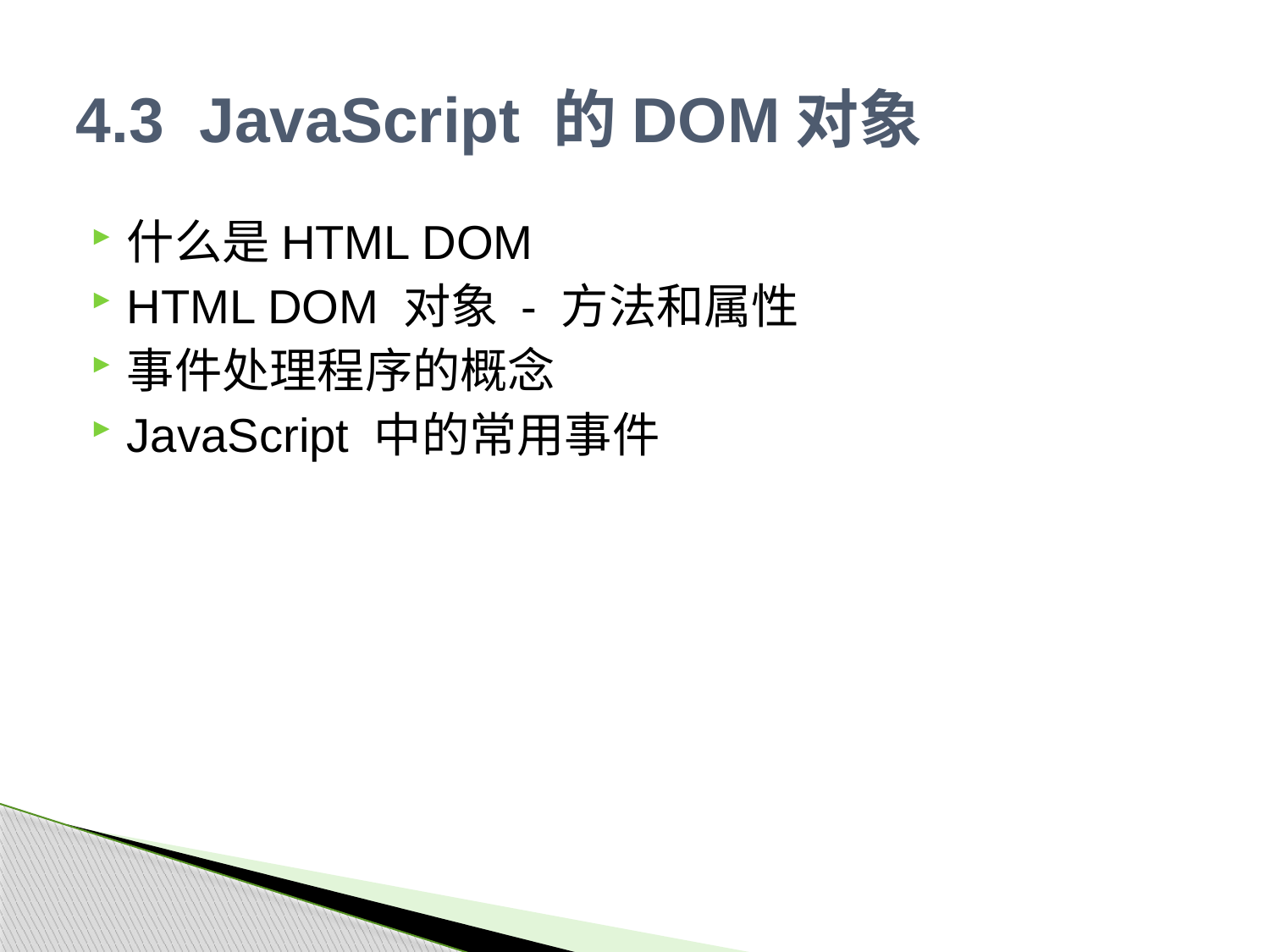

# 4.3  JavaScript 的DOM对象
什么是HTML DOM
HTML DOM 对象 - 方法和属性
事件处理程序的概念
JavaScript 中的常用事件